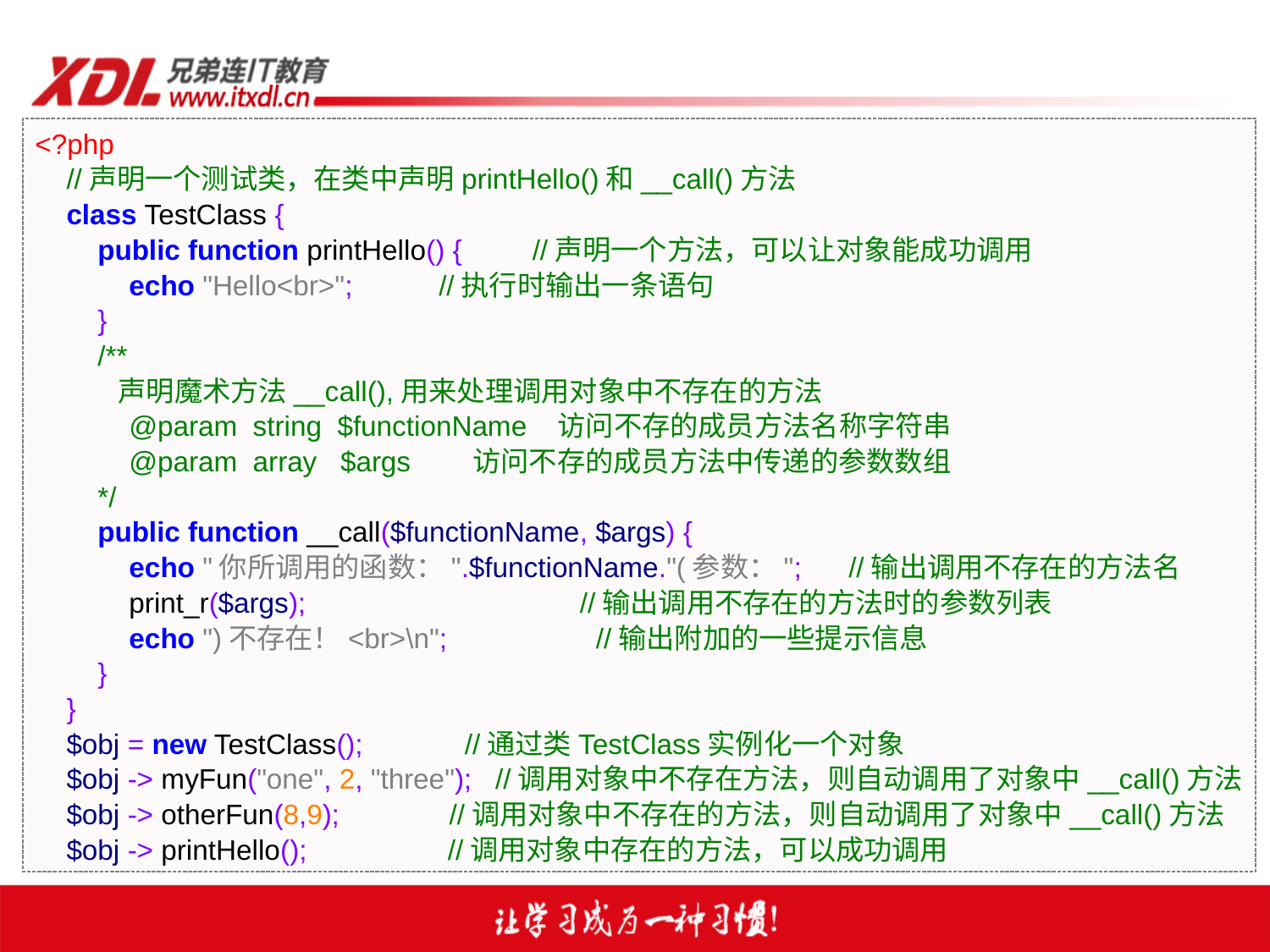

<?php
    //声明一个测试类，在类中声明printHello()和__call()方法
    class TestClass {
        public function printHello() {         //声明一个方法，可以让对象能成功调用
            echo "Hello<br>";           //执行时输出一条语句
        }
        /**
            声明魔术方法__call(),用来处理调用对象中不存在的方法
            @param  string  $functionName   访问不存的成员方法名称字符串
            @param  array   $args       访问不存的成员方法中传递的参数数组
        */
        public function __call($functionName, $args) {
            echo "你所调用的函数：".$functionName."(参数：";      //输出调用不存在的方法名
            print_r($args);                                   //输出调用不存在的方法时的参数列表
            echo ")不存在！<br>\n";                   //输出附加的一些提示信息
        }
    }
    $obj = new TestClass();             //通过类TestClass实例化一个对象
    $obj -> myFun("one", 2, "three");   //调用对象中不存在方法，则自动调用了对象中__call()方法
    $obj -> otherFun(8,9);              //调用对象中不存在的方法，则自动调用了对象中__call()方法
    $obj -> printHello();                  //调用对象中存在的方法，可以成功调用